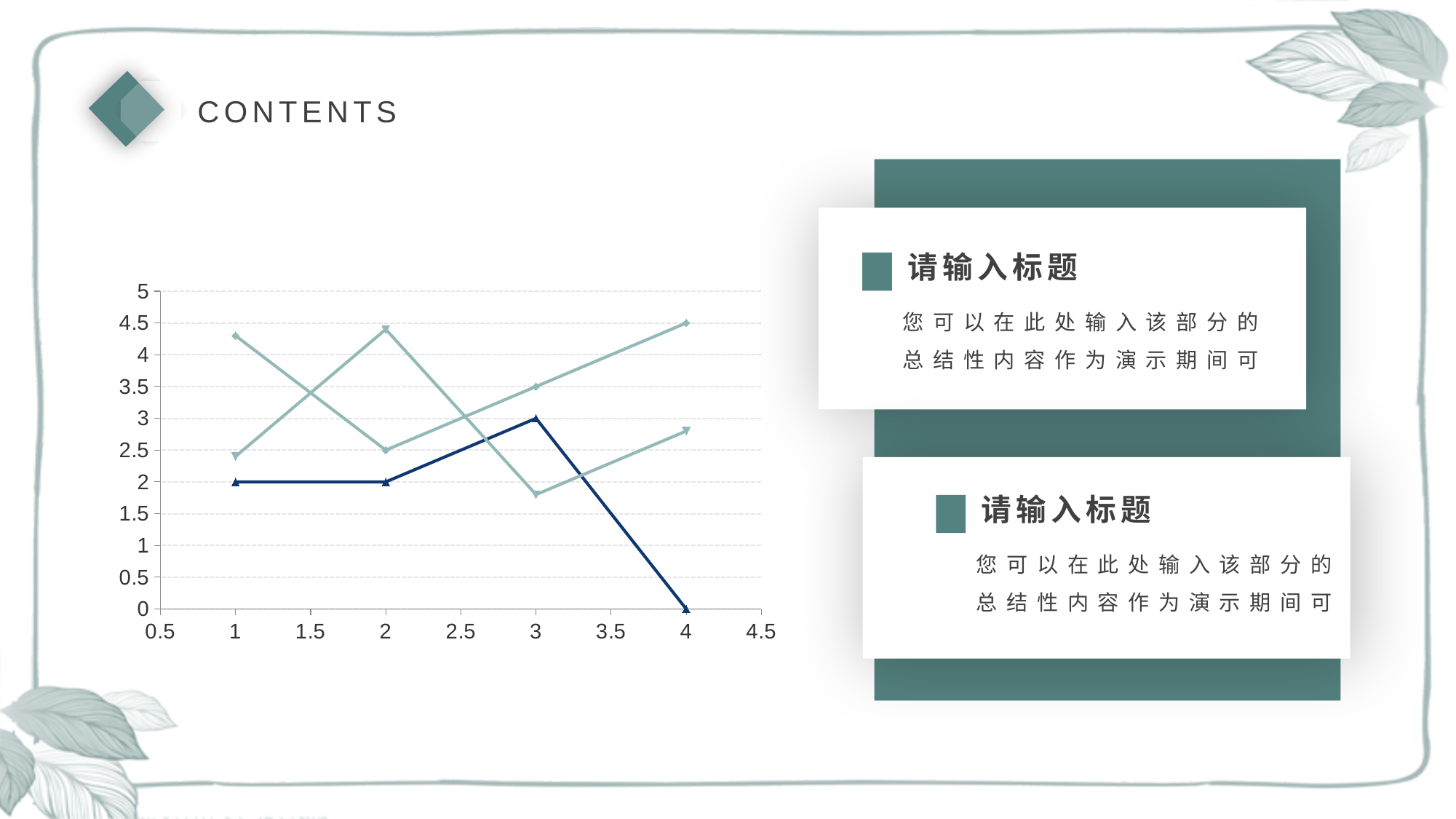

CONTENTS

请输入标题

您可以在此处输入该部分的总结性内容作为演示期间可

### Chart

| Category | Series 1 | Series 2 | Series 3 |
|---|---|---|---|
请输入标题

您可以在此处输入该部分的总结性内容作为演示期间可